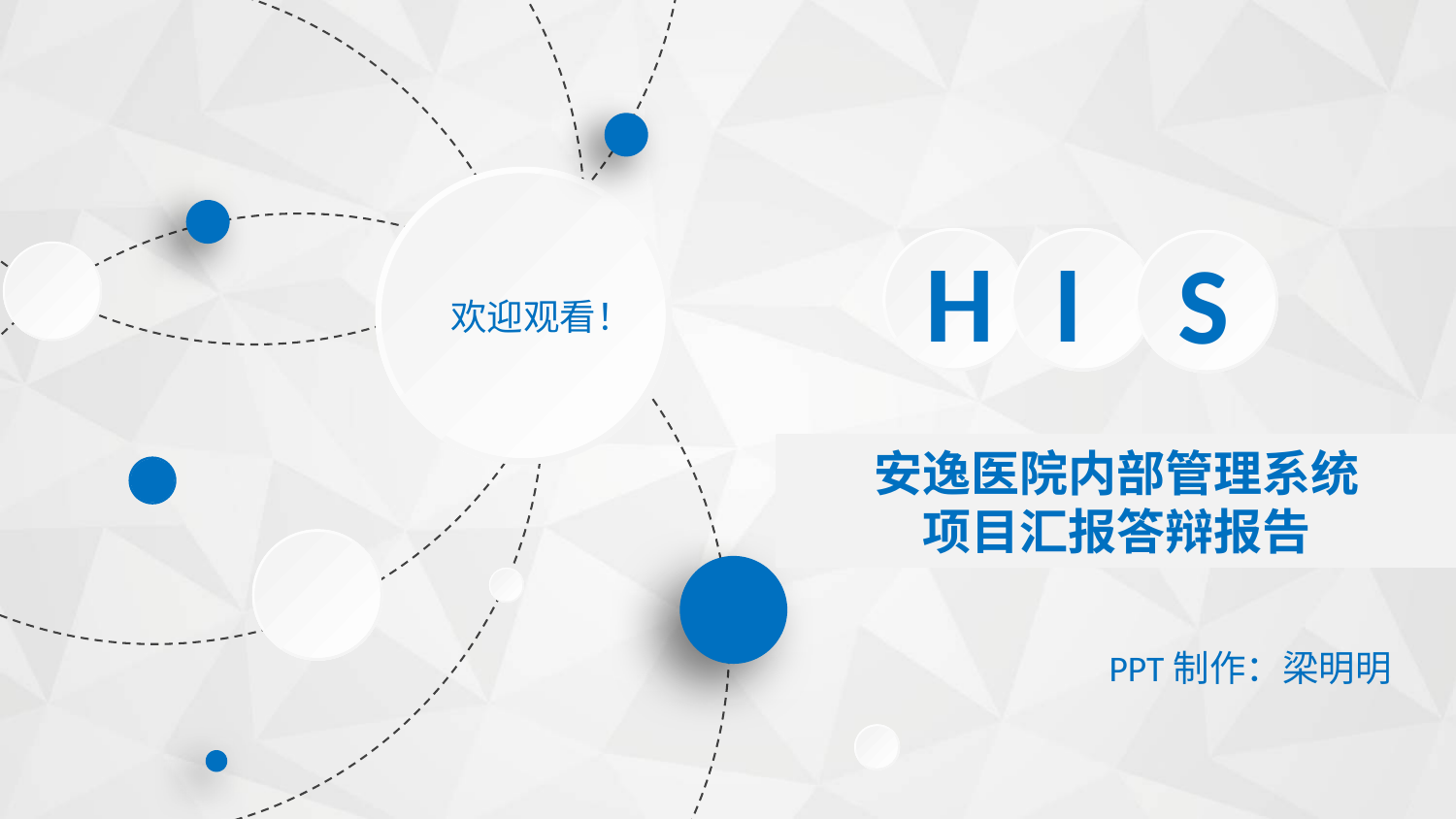

欢迎观看！

H

I

S

安逸医院内部管理系统
项目汇报答辩报告

PPT制作：梁明明